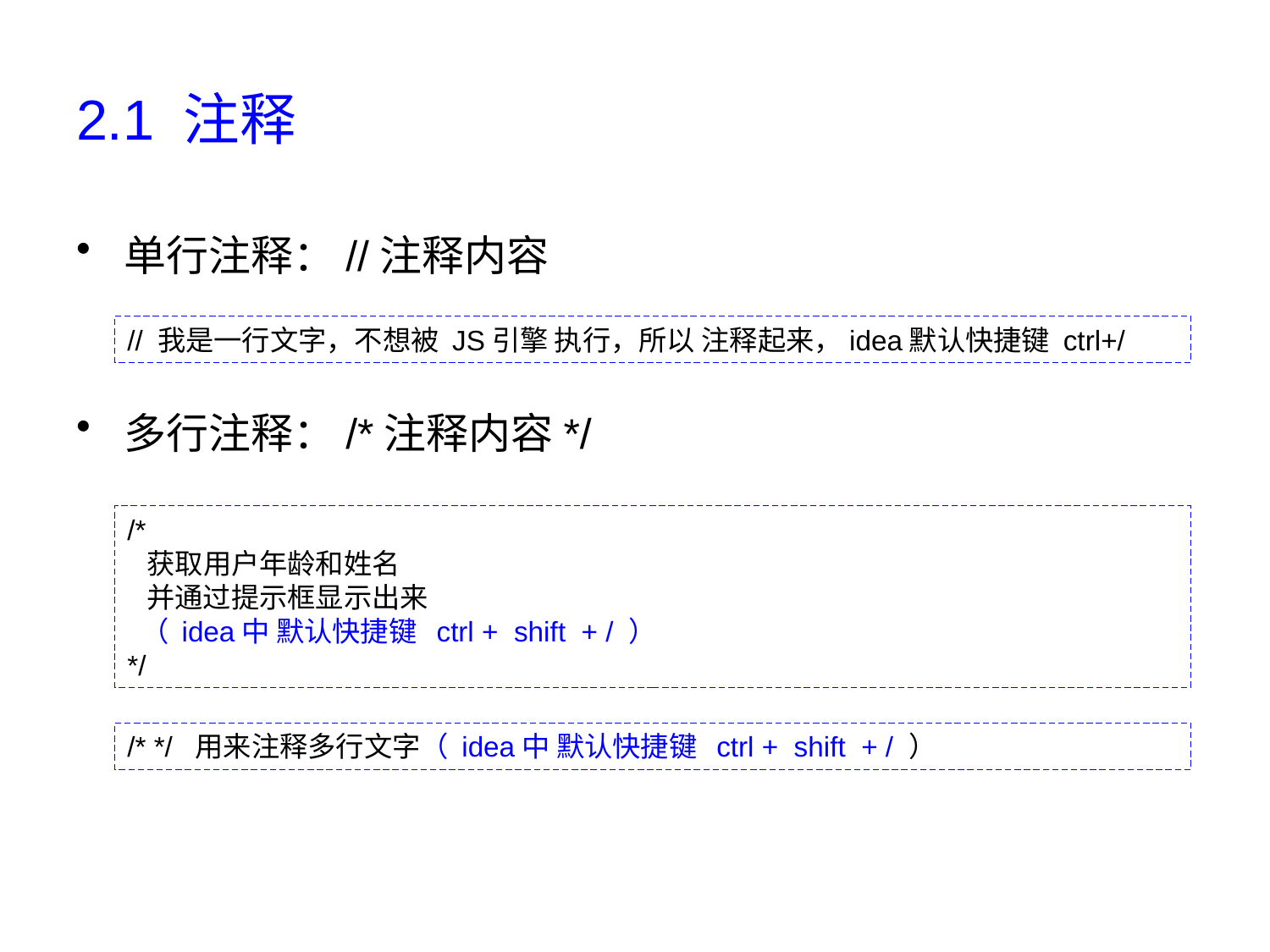

# 2.1 注释
单行注释：//注释内容

多行注释：/*注释内容*/
// 我是一行文字，不想被 JS引擎 执行，所以 注释起来，idea默认快捷键 ctrl+/
/*
  获取用户年龄和姓名
  并通过提示框显示出来
 （ idea中 默认快捷键  ctrl +  shift  + / ）
*/
/* */  用来注释多行文字（ idea中 默认快捷键  ctrl +  shift  + / ）